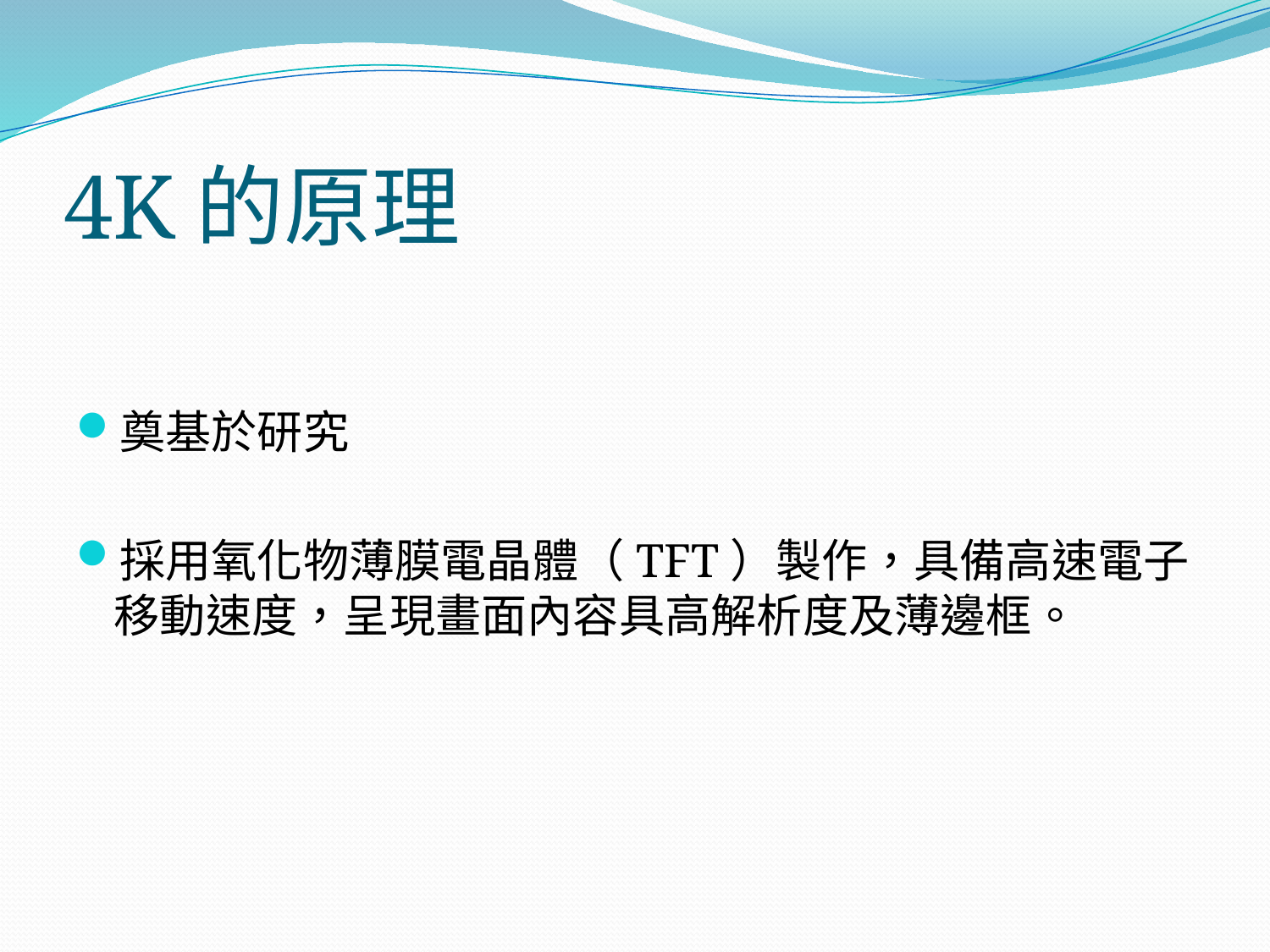

# 4K的原理

奠基於研究

採用氧化物薄膜電晶體（TFT）製作，具備高速電子移動速度，呈現畫面內容具高解析度及薄邊框。